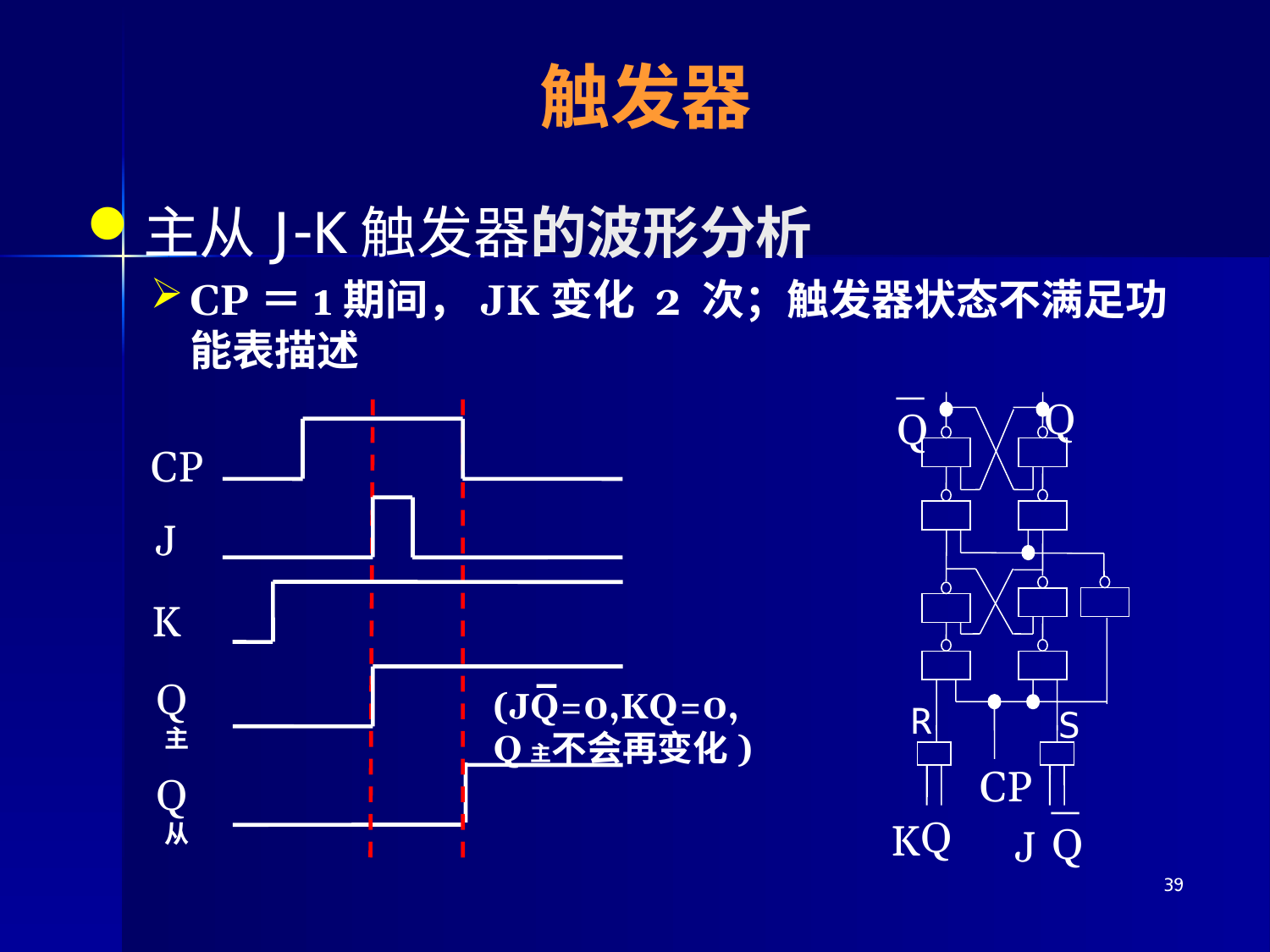

# 触发器
主从J-K触发器的波形分析
CP＝1期间，JK变化 2 次；触发器状态不满足功能表描述
_
Q
Q

CP
R
S

Q
K

_
Q

J

CP

J

K

Q主

(JQ=0,KQ=0, Q主不会再变化)

Q从

39